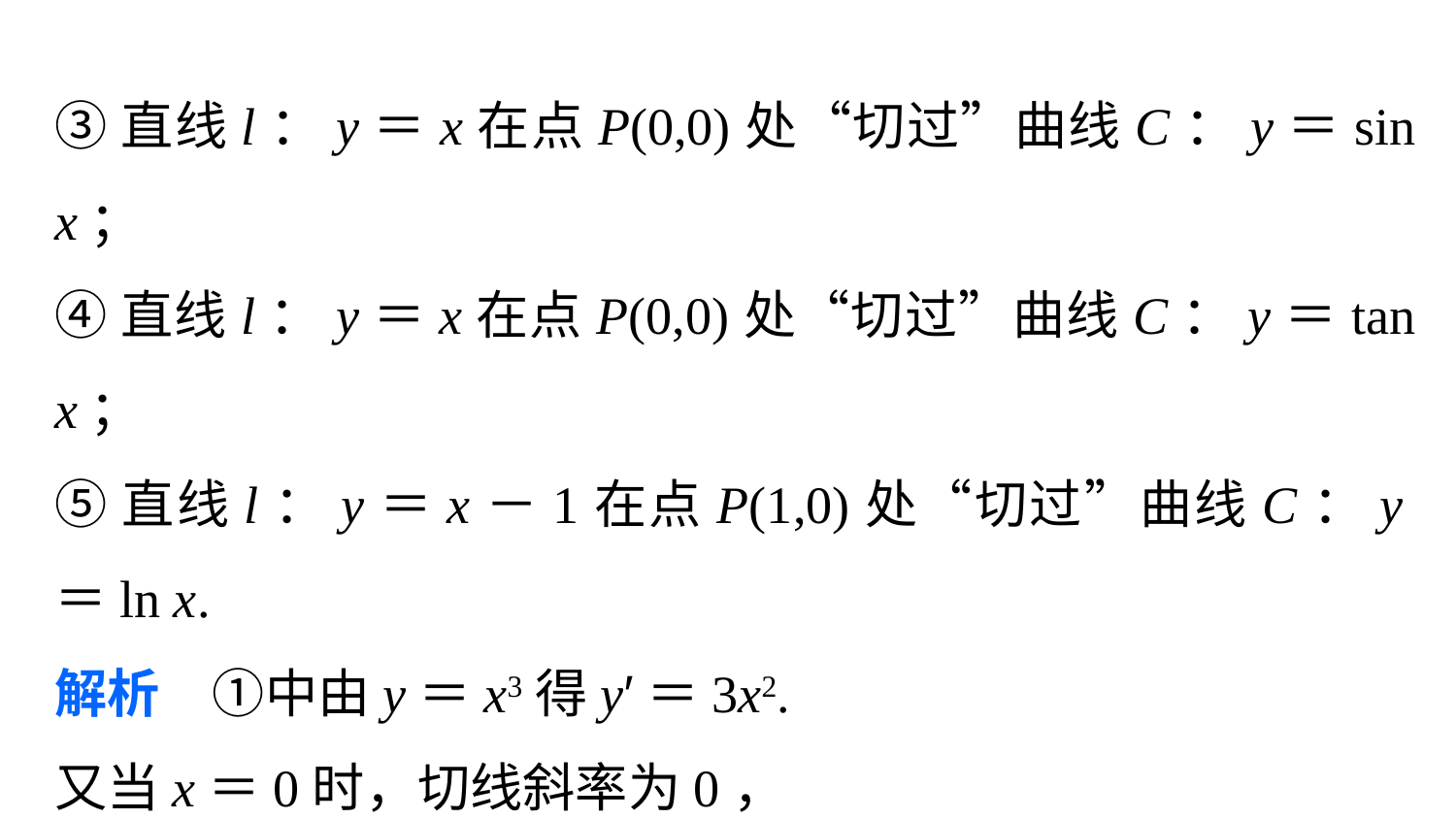

③直线l：y＝x在点P(0,0)处“切过”曲线C：y＝sin x；
④直线l：y＝x在点P(0,0)处“切过”曲线C：y＝tan x；
⑤直线l：y＝x－1在点P(1,0)处“切过”曲线C：y＝ln x.
解析　①中由y＝x3得y′＝3x2.
又当x＝0时，切线斜率为0，
故函数y＝x3在点(0,0)处的切线方程为y＝0.
结合图象知①正确.